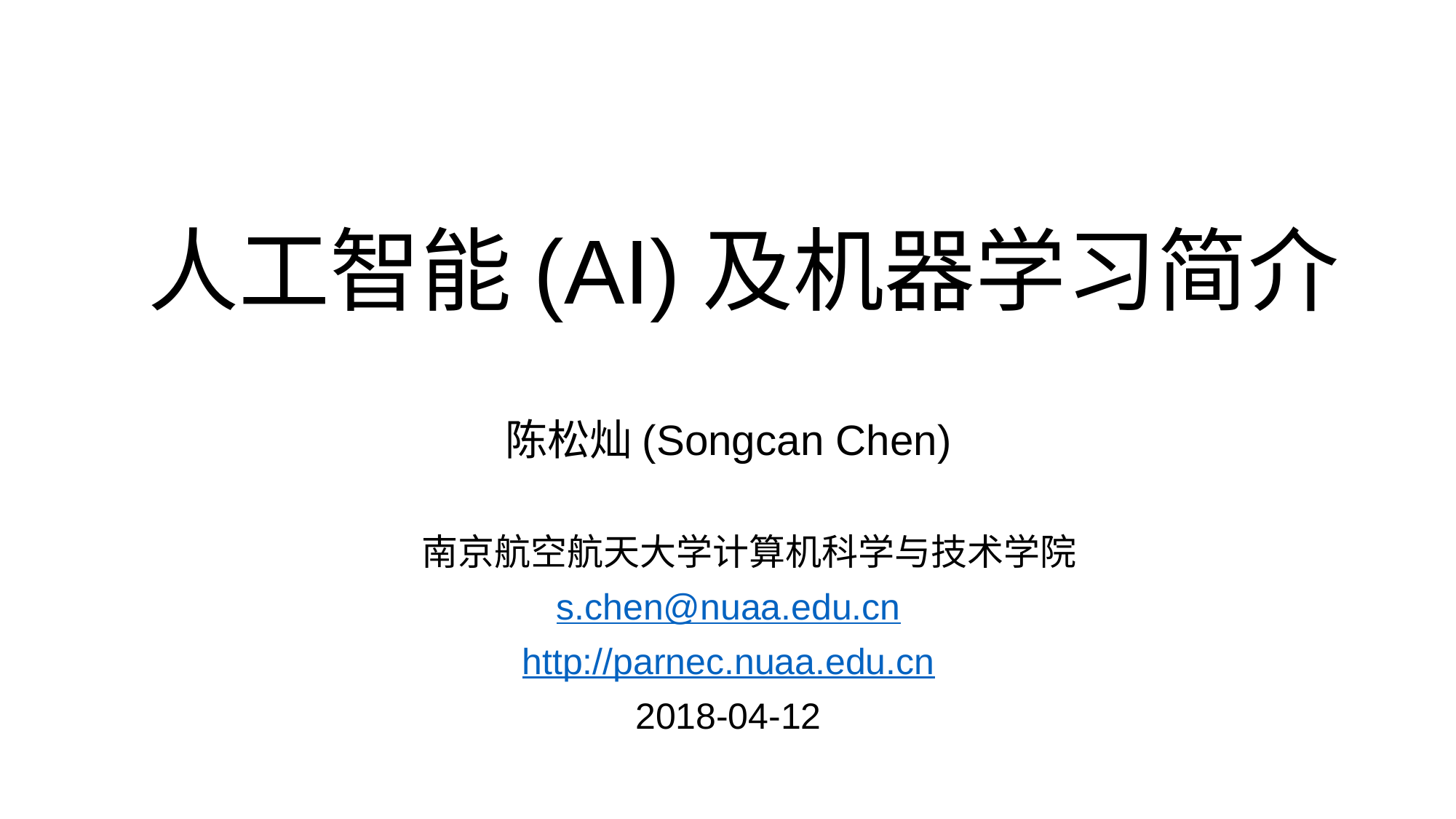

# 人工智能(AI)及机器学习简介
陈松灿(Songcan Chen)

    南京航空航天大学计算机科学与技术学院
s.chen@nuaa.edu.cn
http://parnec.nuaa.edu.cn
2018-04-12